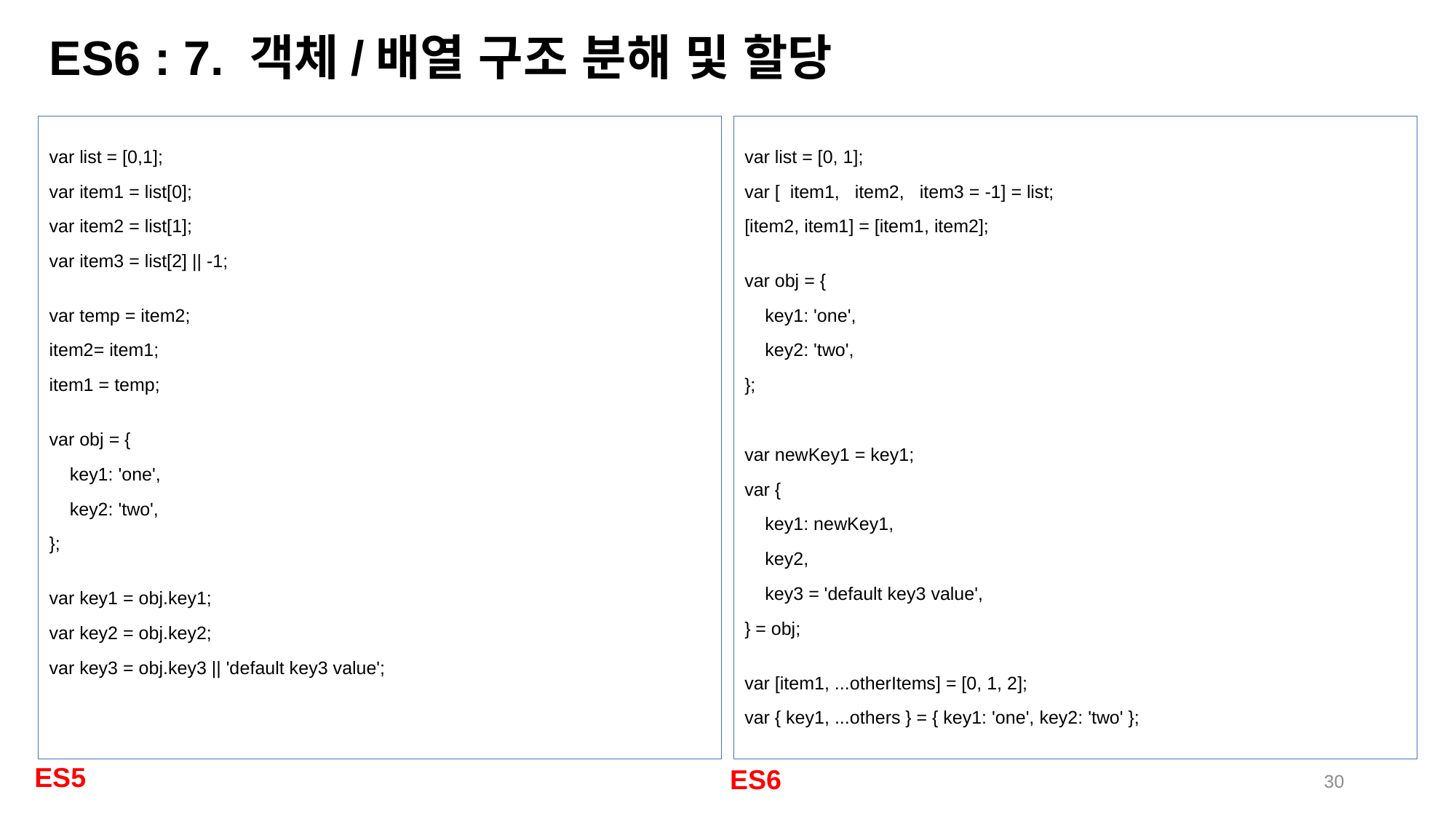

# ES6 : 7. 객체/배열 구조 분해 및 할당

var list = [0,1];
var item1 = list[0];
var item2 = list[1];
var item3 = list[2] || -1;
var temp = item2;
item2= item1;
item1 = temp;
var obj = {
    key1: 'one',
    key2: 'two',
};
var key1 = obj.key1;
var key2 = obj.key2;
var key3 = obj.key3 || 'default key3 value';

var list = [0, 1];
var [  item1,   item2,   item3 = -1] = list;
[item2, item1] = [item1, item2];
var obj = {
    key1: 'one',
    key2: 'two',
};

var newKey1 = key1;
var {
    key1: newKey1,
    key2,
    key3 = 'default key3 value',
} = obj;
var [item1, ...otherItems] = [0, 1, 2];
var { key1, ...others } = { key1: 'one', key2: 'two' };

ES5
ES6
30